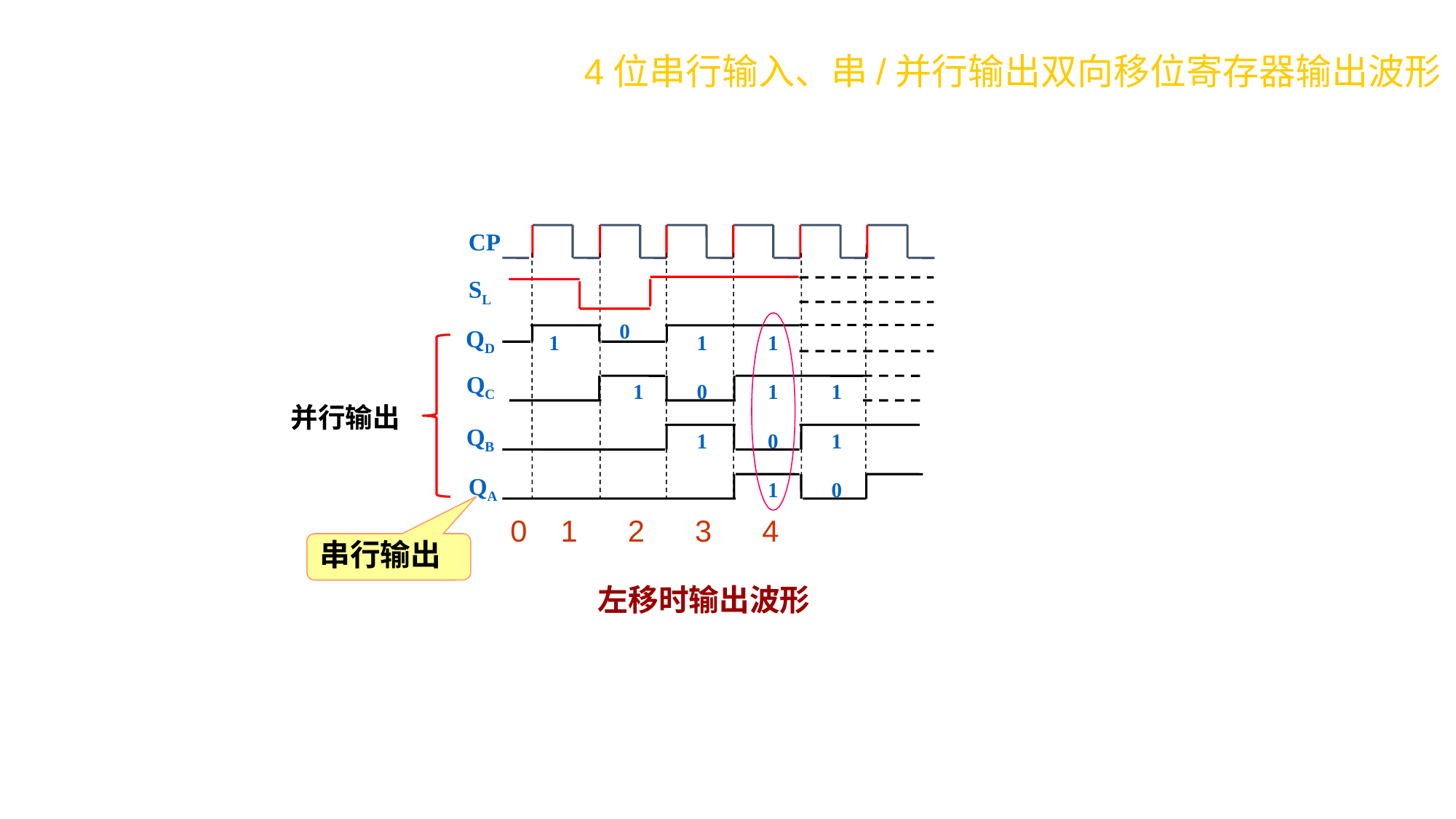

4位串行输入、串/并行输出双向移位寄存器输出波形
CP

SL

0
QD

1
1
1

QC

1

0

1
1

QB

1

0

1

QA

1

0

0    1      2      3      4

并行输出
串行输出
左移时输出波形